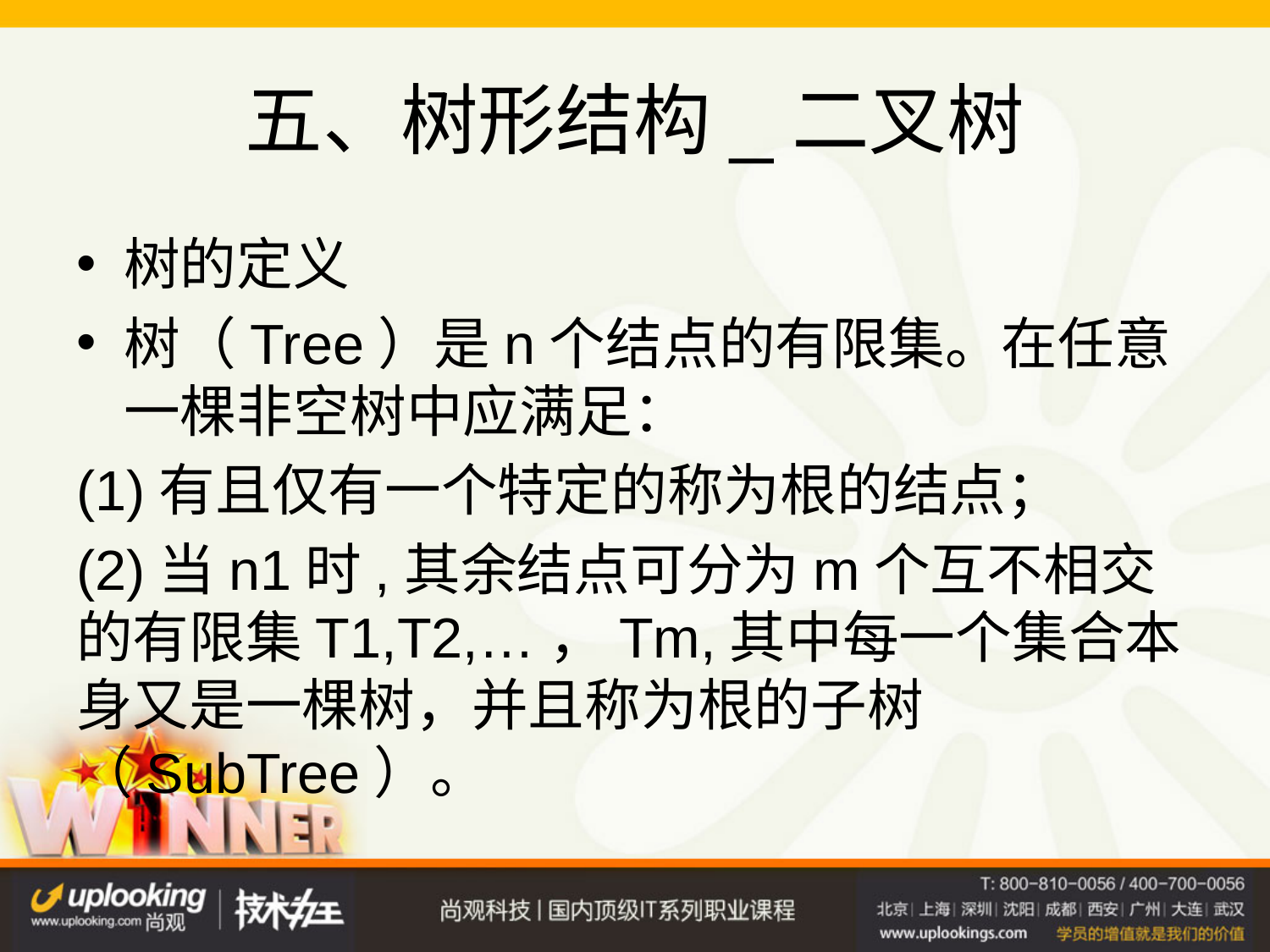

# 五、树形结构_二叉树
树的定义
树（Tree）是n个结点的有限集。在任意一棵非空树中应满足：
(1)有且仅有一个特定的称为根的结点；
(2)当n1时,其余结点可分为m个互不相交的有限集T1,T2,…，Tm,其中每一个集合本身又是一棵树，并且称为根的子树（SubTree）。